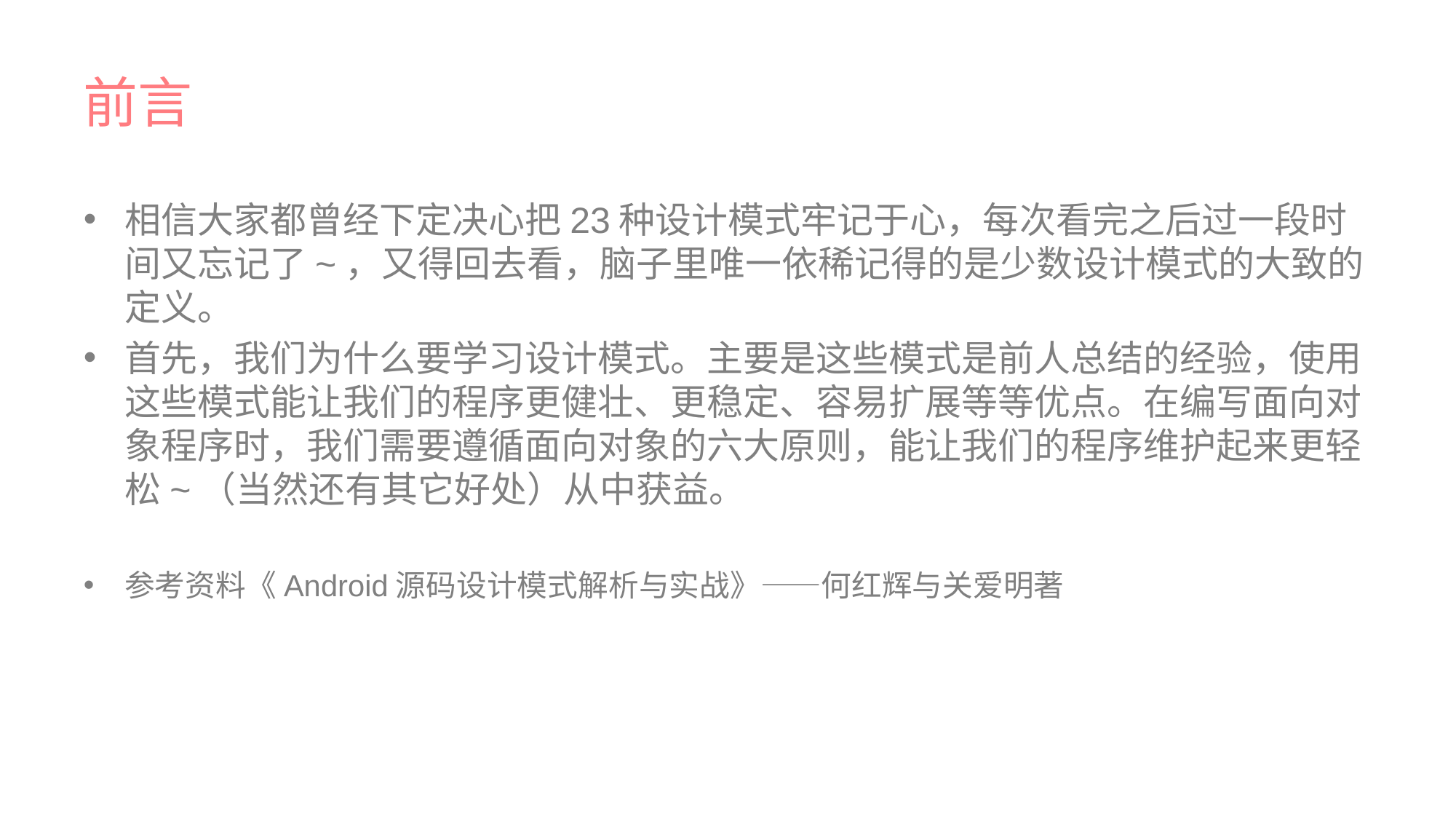

# 前言
相信大家都曾经下定决心把23种设计模式牢记于心，每次看完之后过一段时间又忘记了~，又得回去看，脑子里唯一依稀记得的是少数设计模式的大致的定义。
首先，我们为什么要学习设计模式。主要是这些模式是前人总结的经验，使用这些模式能让我们的程序更健壮、更稳定、容易扩展等等优点。在编写面向对象程序时，我们需要遵循面向对象的六大原则，能让我们的程序维护起来更轻松~（当然还有其它好处）从中获益。

参考资料《Android源码设计模式解析与实战》——何红辉与关爱明著